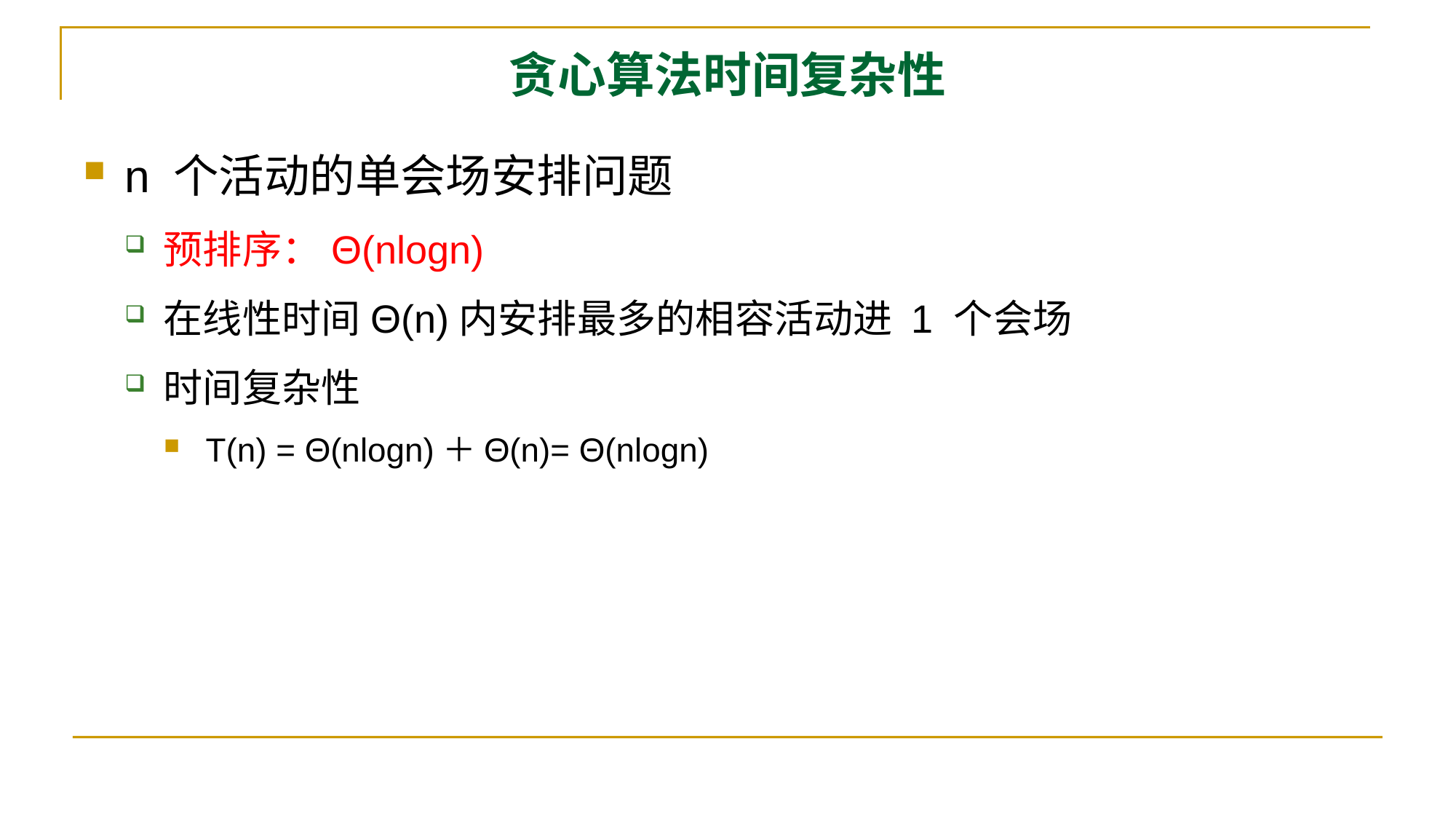

# 贪心算法时间复杂性
n 个活动的单会场安排问题
预排序：Θ(nlogn)
在线性时间Θ(n)内安排最多的相容活动进 1 个会场
时间复杂性
T(n) = Θ(nlogn)＋Θ(n)= Θ(nlogn)